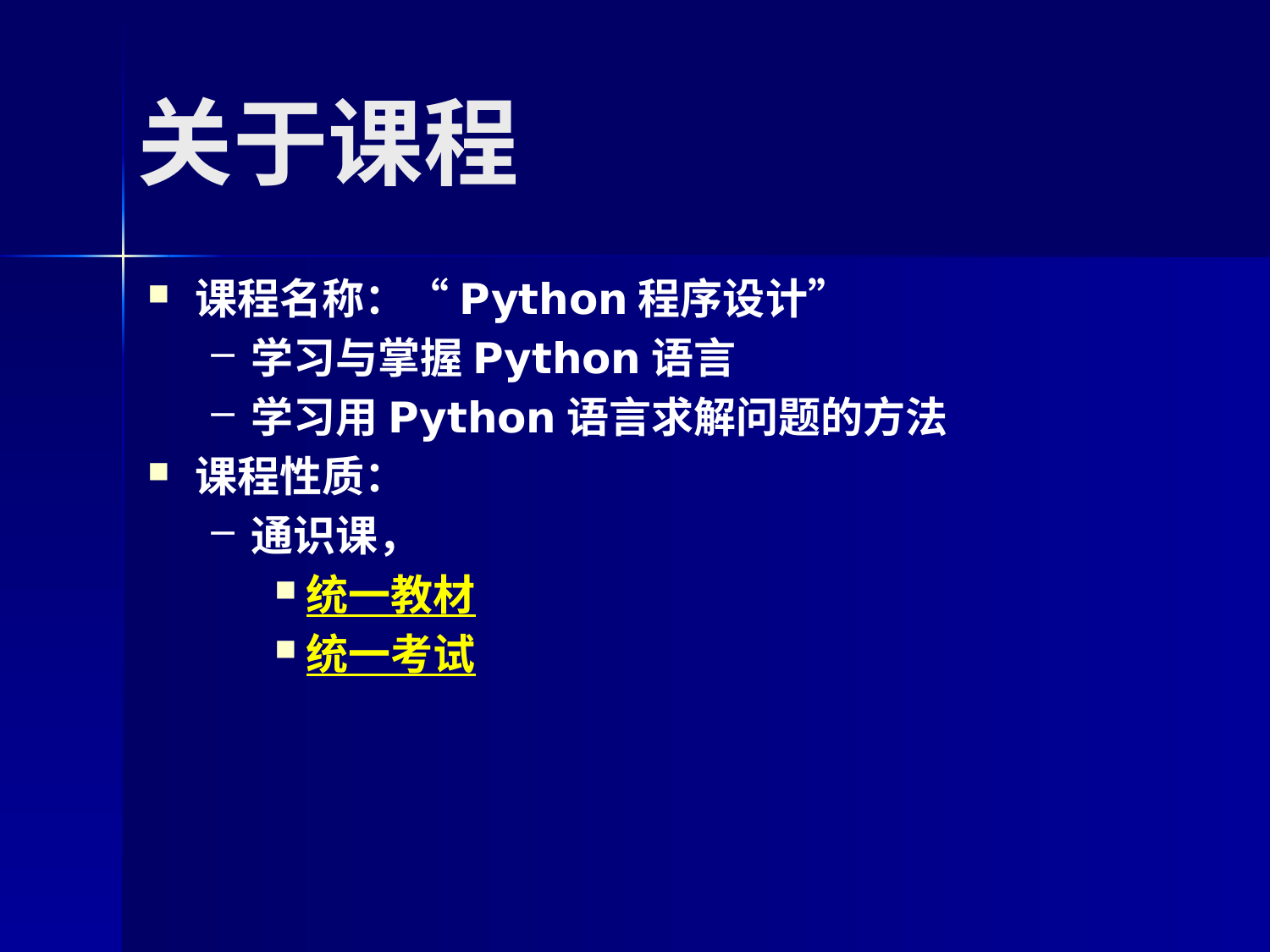

# 关于课程
课程名称：“Python程序设计”
学习与掌握Python语言
学习用Python语言求解问题的方法
课程性质：
通识课，
统一教材
统一考试